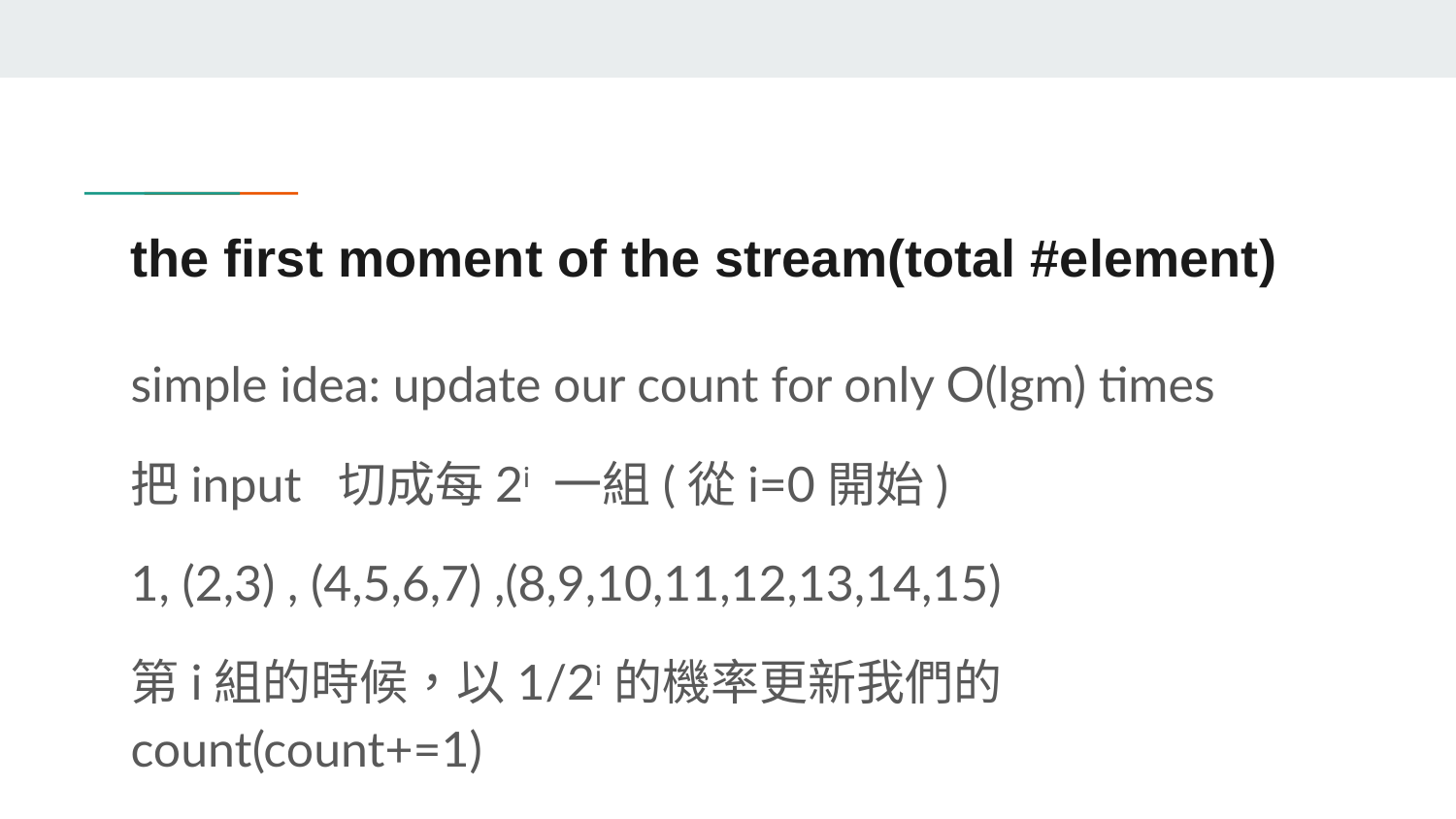

# the first moment of the stream(total #element)
simple idea: update our count for only O(lgm) times
把input  切成每2i 一組(從i=0開始)
1, (2,3) , (4,5,6,7) ,(8,9,10,11,12,13,14,15)
第i組的時候，以1/2i的機率更新我們的count(count+=1)